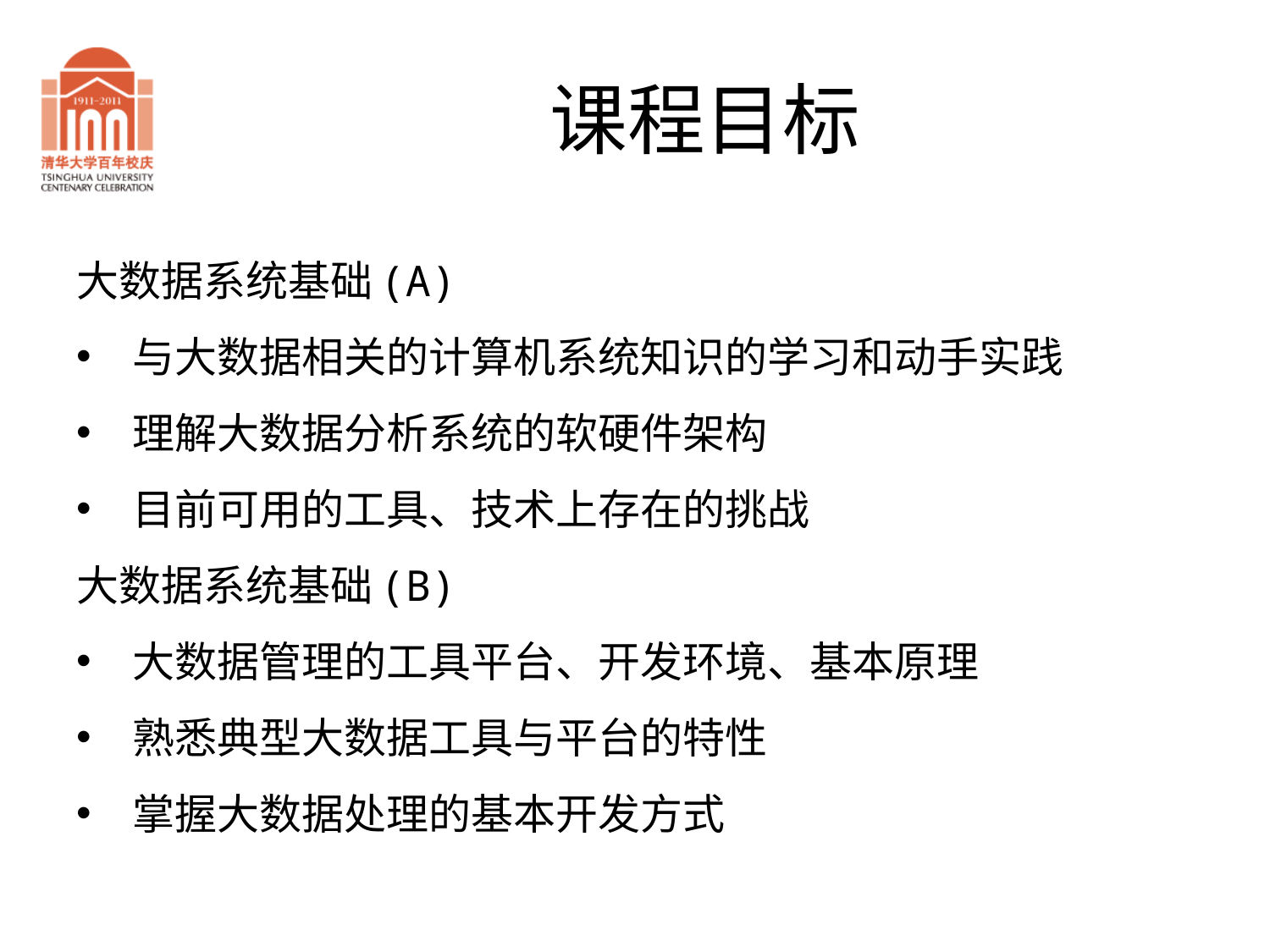

# 课程目标
大数据系统基础(A)
与大数据相关的计算机系统知识的学习和动手实践
理解大数据分析系统的软硬件架构
目前可用的工具、技术上存在的挑战
大数据系统基础(B)
大数据管理的工具平台、开发环境、基本原理
熟悉典型大数据工具与平台的特性
掌握大数据处理的基本开发方式